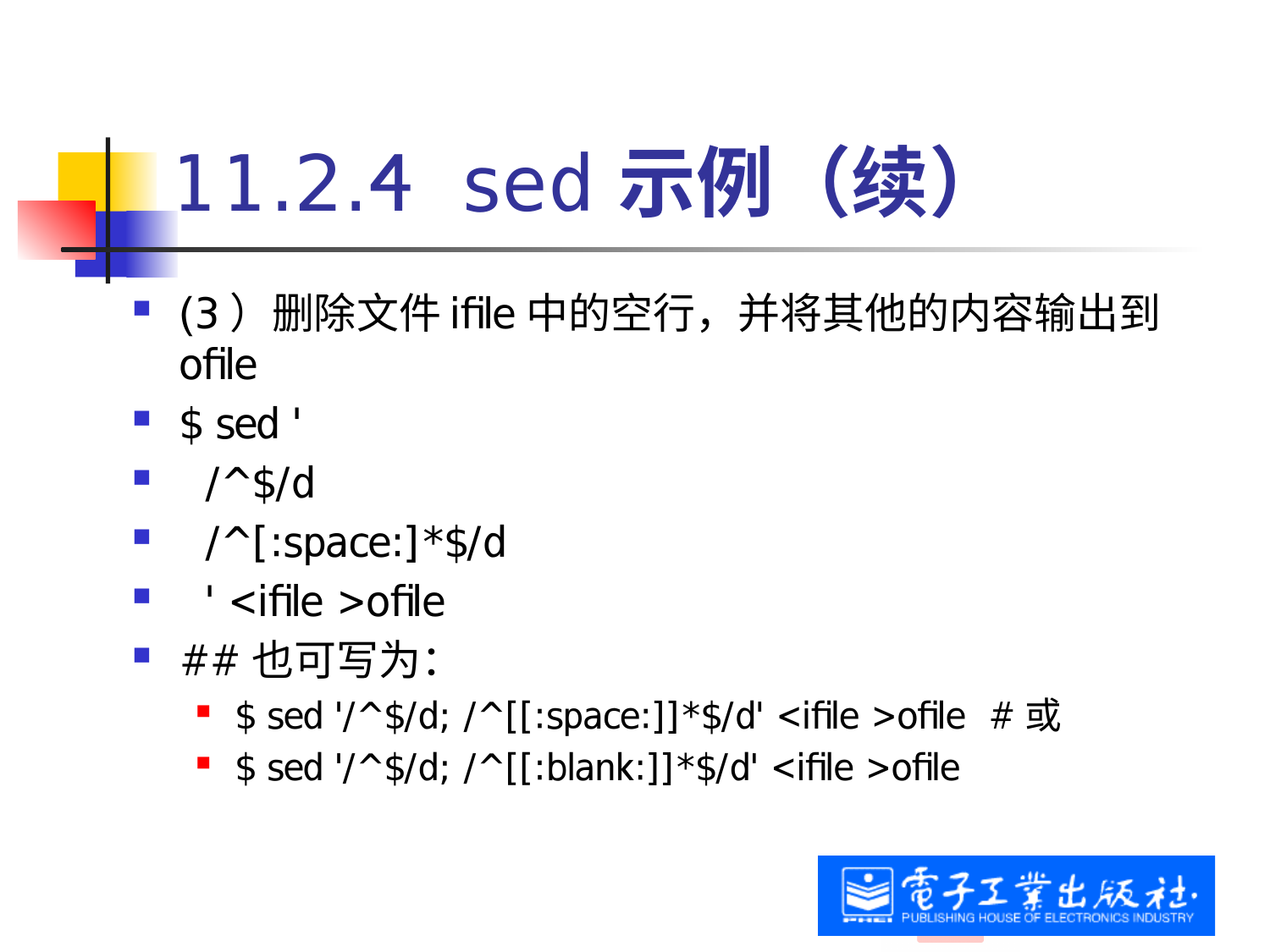

# 11.2.4  sed示例（续）
(3）删除文件ifile中的空行，并将其他的内容输出到ofile
$ sed '
  /^$/d
  /^[:space:]*$/d
  ' <ifile >ofile
##也可写为：
$ sed '/^$/d; /^[[:space:]]*$/d' <ifile >ofile  #或
$ sed '/^$/d; /^[[:blank:]]*$/d' <ifile >ofile